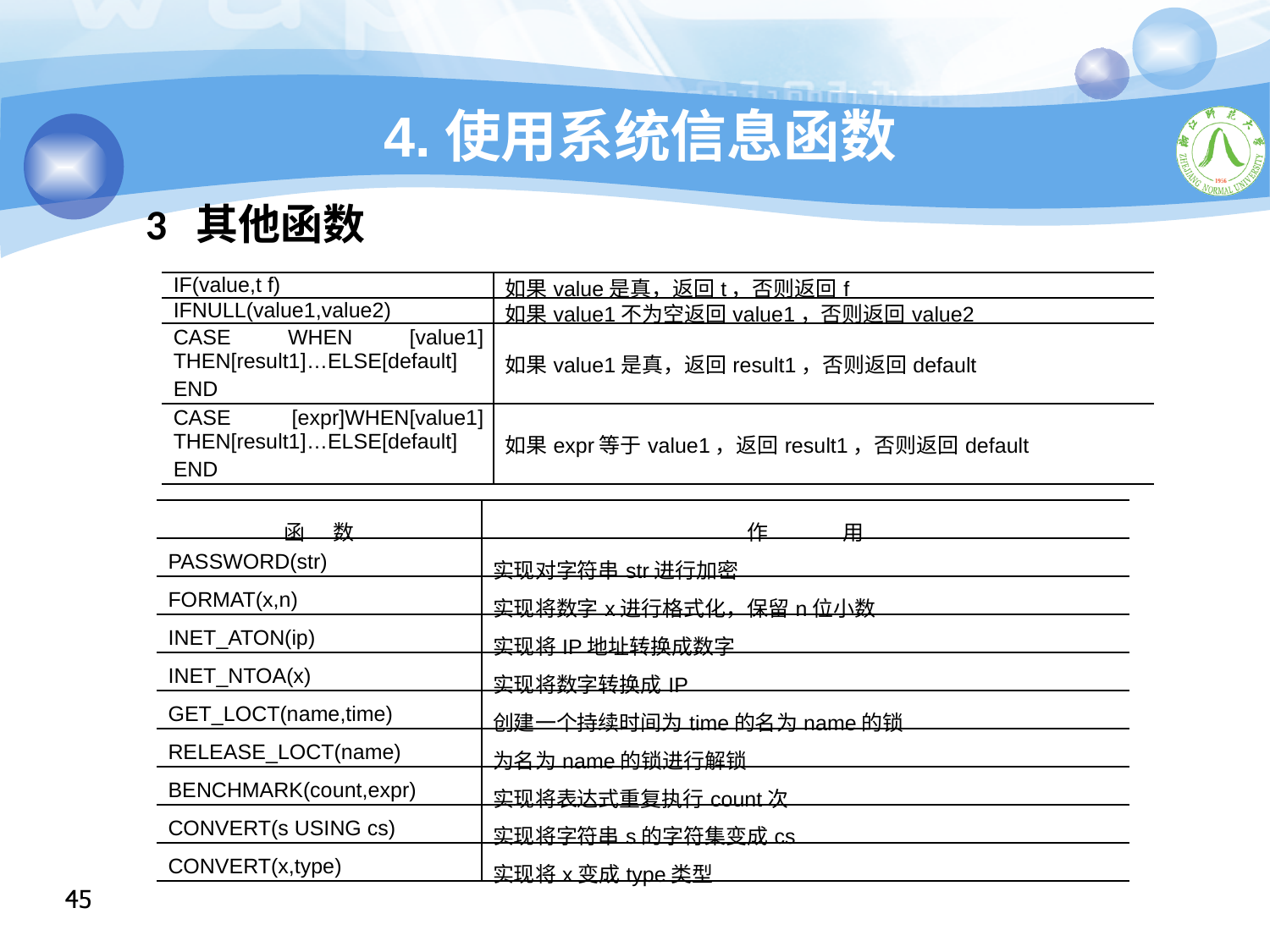

# 4.使用系统信息函数
3  其他函数
| IF(value,t f) | 如果value是真，返回t，否则返回f |
| --- | --- |
| IFNULL(value1,value2) | 如果value1不为空返回value1，否则返回value2 |
| CASE WHEN [value1] THEN[result1]…ELSE[default] END | 如果value1是真，返回result1，否则返回default |
| CASE [expr]WHEN[value1] THEN[result1]…ELSE[default] END | 如果expr等于value1，返回result1，否则返回default |
| 函 数 | 作 用 |
| --- | --- |
| PASSWORD(str) | 实现对字符串str进行加密 |
| FORMAT(x,n) | 实现将数字x进行格式化，保留n位小数 |
| INET\_ATON(ip) | 实现将IP地址转换成数字 |
| INET\_NTOA(x) | 实现将数字转换成IP |
| GET\_LOCT(name,time) | 创建一个持续时间为time的名为name的锁 |
| RELEASE\_LOCT(name) | 为名为name的锁进行解锁 |
| BENCHMARK(count,expr) | 实现将表达式重复执行count次 |
| CONVERT(s USING cs) | 实现将字符串s的字符集变成cs |
| CONVERT(x,type) | 实现将x变成type类型 |
45